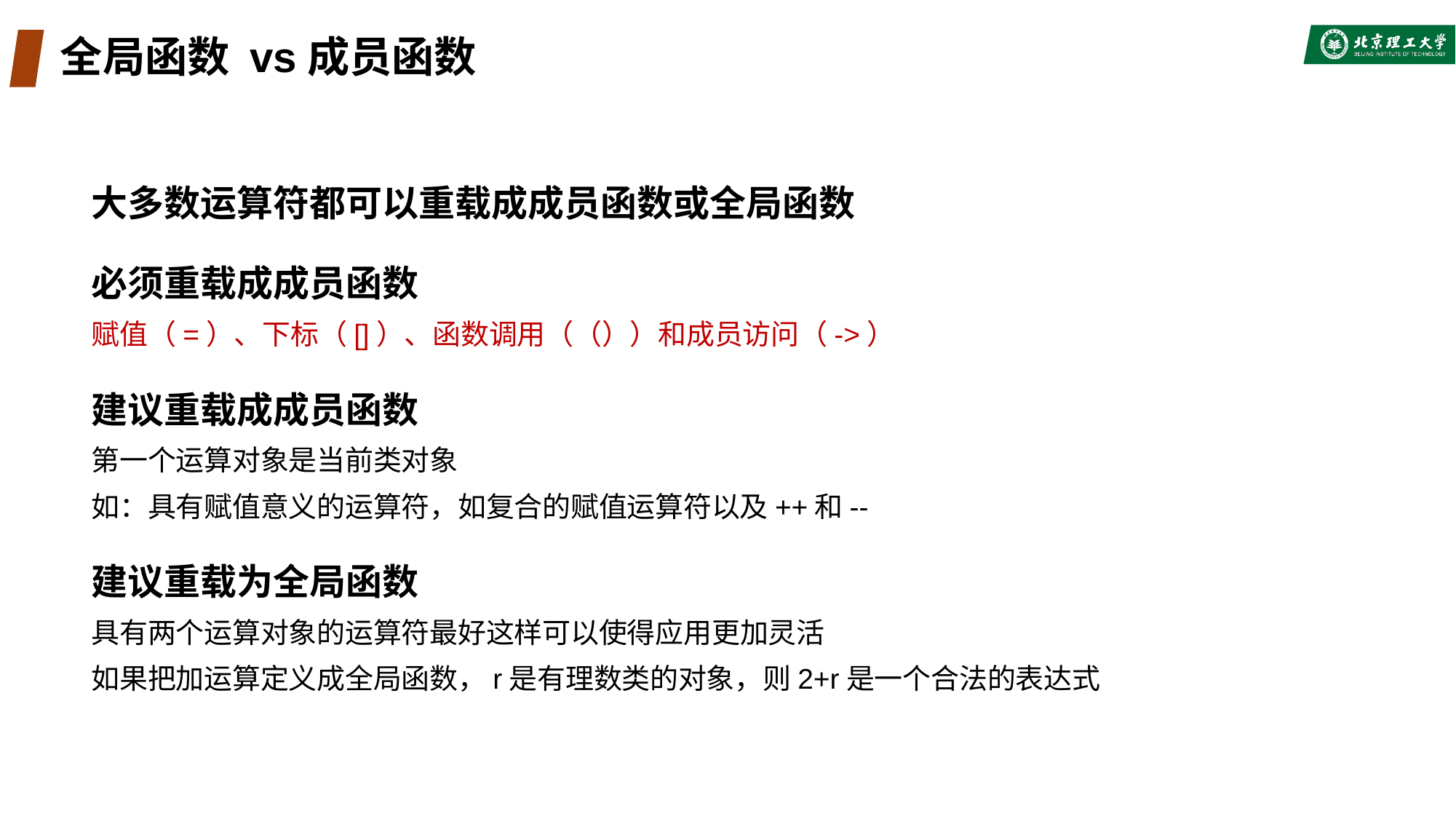

# 全局函数 vs成员函数
大多数运算符都可以重载成成员函数或全局函数
必须重载成成员函数
赋值（=）、下标（[]）、函数调用（（））和成员访问（->）
建议重载成成员函数
第一个运算对象是当前类对象
如：具有赋值意义的运算符，如复合的赋值运算符以及++和--
建议重载为全局函数
具有两个运算对象的运算符最好这样可以使得应用更加灵活
如果把加运算定义成全局函数，r是有理数类的对象，则2+r是一个合法的表达式